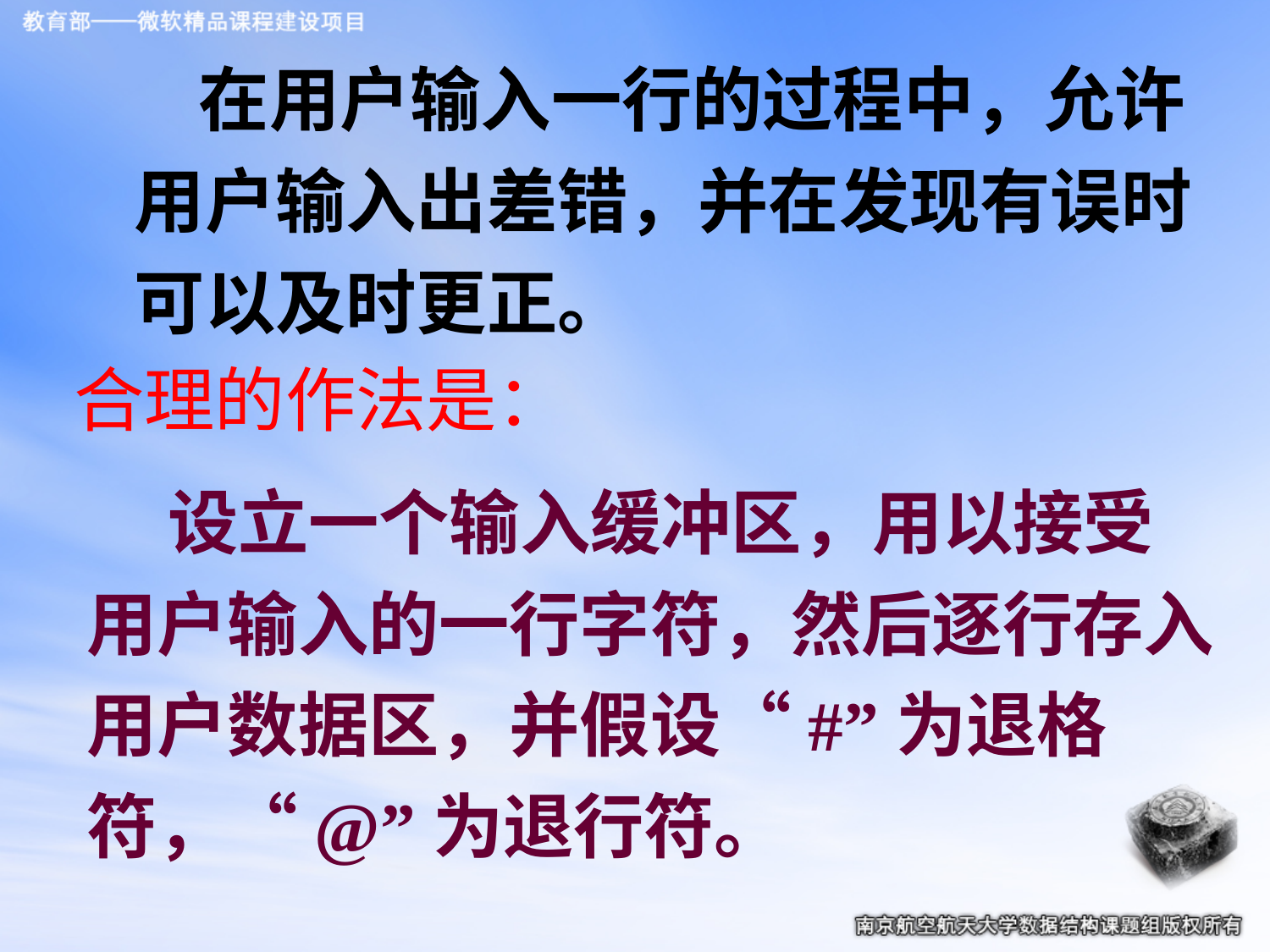

在用户输入一行的过程中，允许
  用户输入出差错，并在发现有误时
  可以及时更正。
合理的作法是：
    设立一个输入缓冲区，用以接受用户输入的一行字符，然后逐行存入用户数据区，并假设“#”为退格符，“@”为退行符。